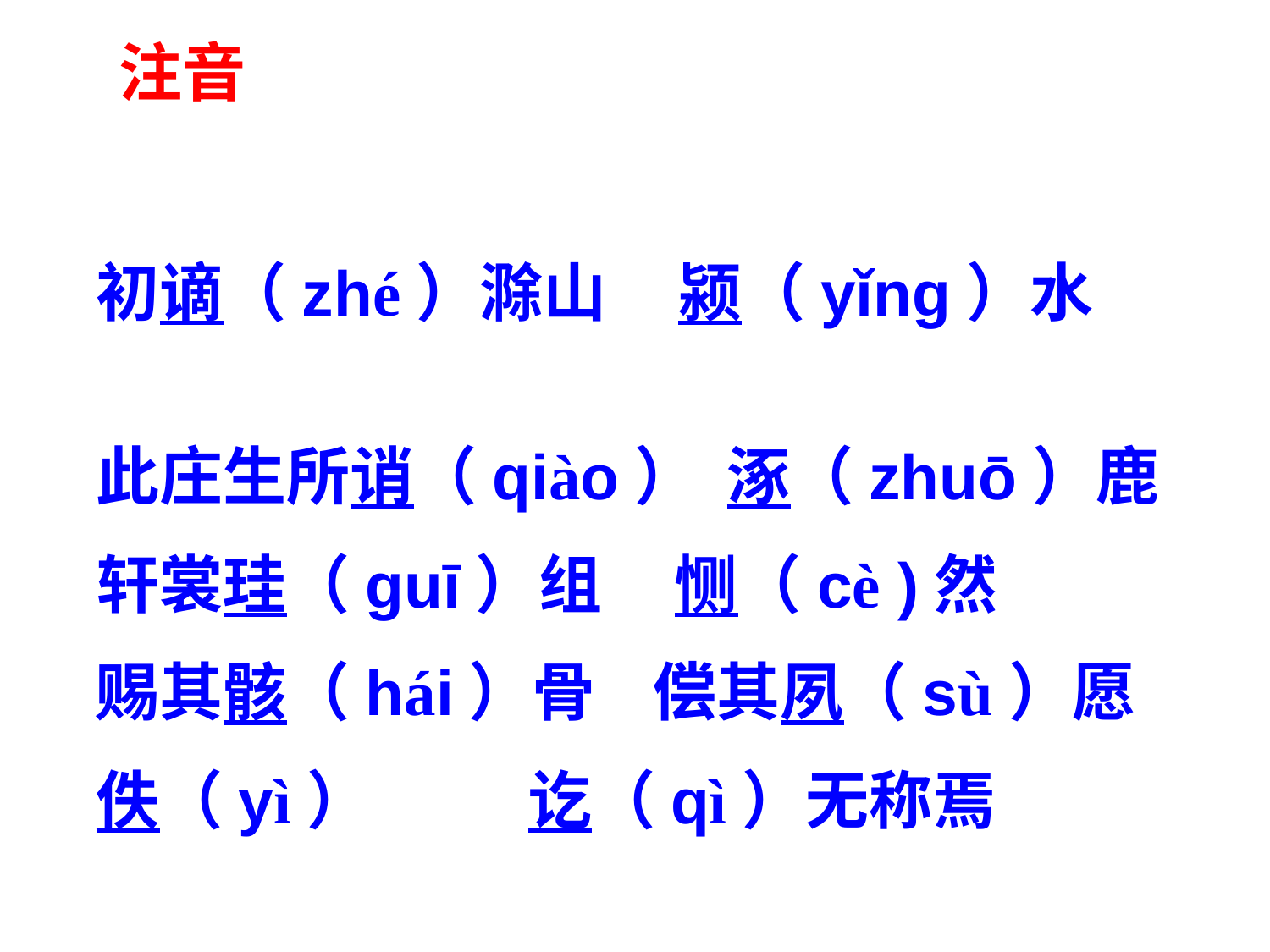

注音
  初谪（zhé）滁山     颍（yǐng）水
  此庄生所诮（qiào）  涿（zhuō）鹿
  轩裳珪（guī）组     恻（cè )然
  赐其骸（hái）骨    偿其夙（sù）愿
  佚（yì）           讫（qì）无称焉